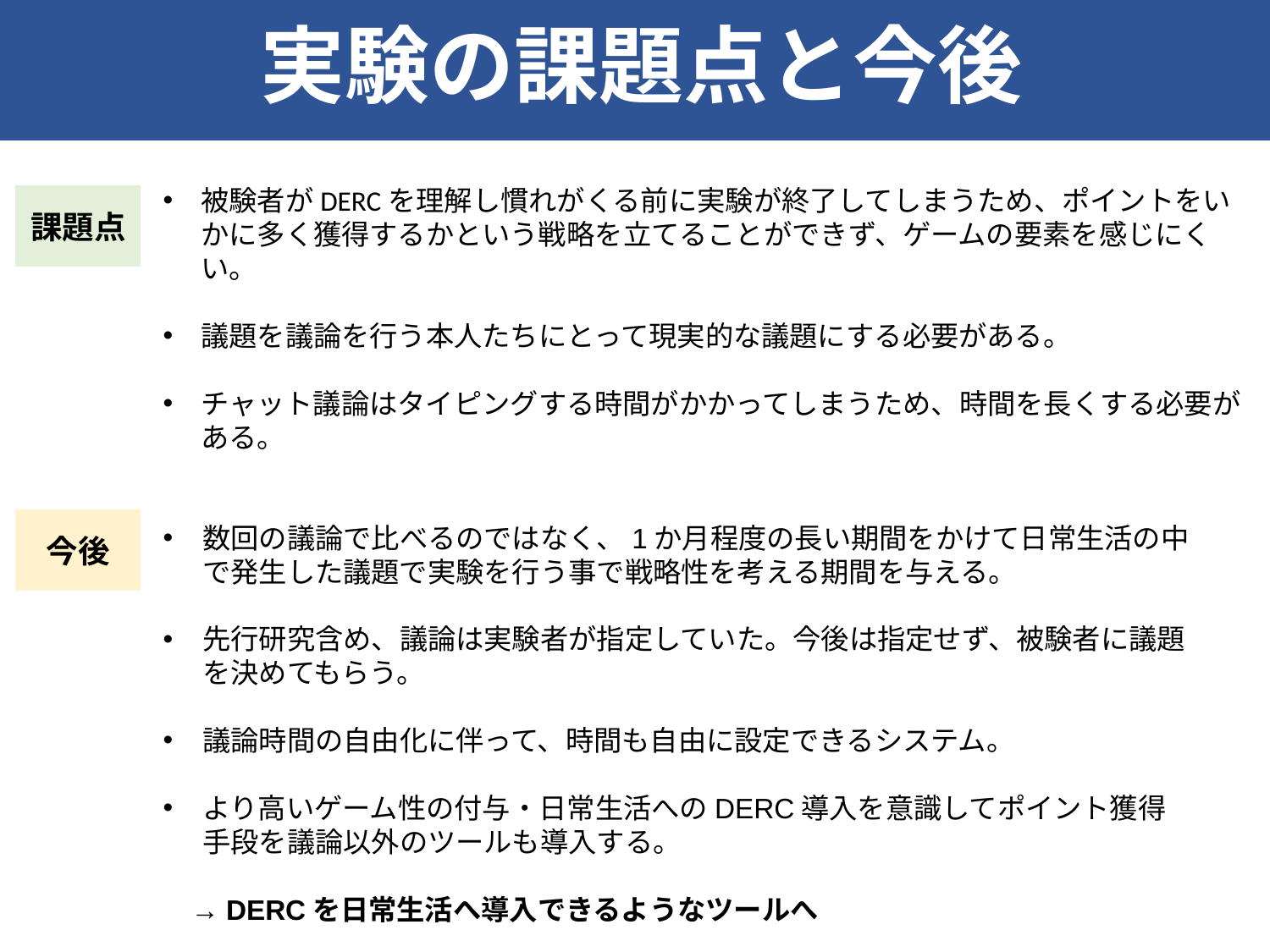

実験の課題点と今後
DERC
被験者がDERCを理解し慣れがくる前に実験が終了してしまうため、ポイントをいかに多く獲得するかという戦略を立てることができず、ゲームの要素を感じにくい。

議題を議論を行う本人たちにとって現実的な議題にする必要がある。

チャット議論はタイピングする時間がかかってしまうため、時間を長くする必要がある。
課題点
今後
数回の議論で比べるのではなく、1か月程度の長い期間をかけて日常生活の中で発生した議題で実験を行う事で戦略性を考える期間を与える。

先行研究含め、議論は実験者が指定していた。今後は指定せず、被験者に議題を決めてもらう。

議論時間の自由化に伴って、時間も自由に設定できるシステム。

より高いゲーム性の付与・日常生活へのDERC導入を意識してポイント獲得手段を議論以外のツールも導入する。

　→DERCを日常生活へ導入できるようなツールへ